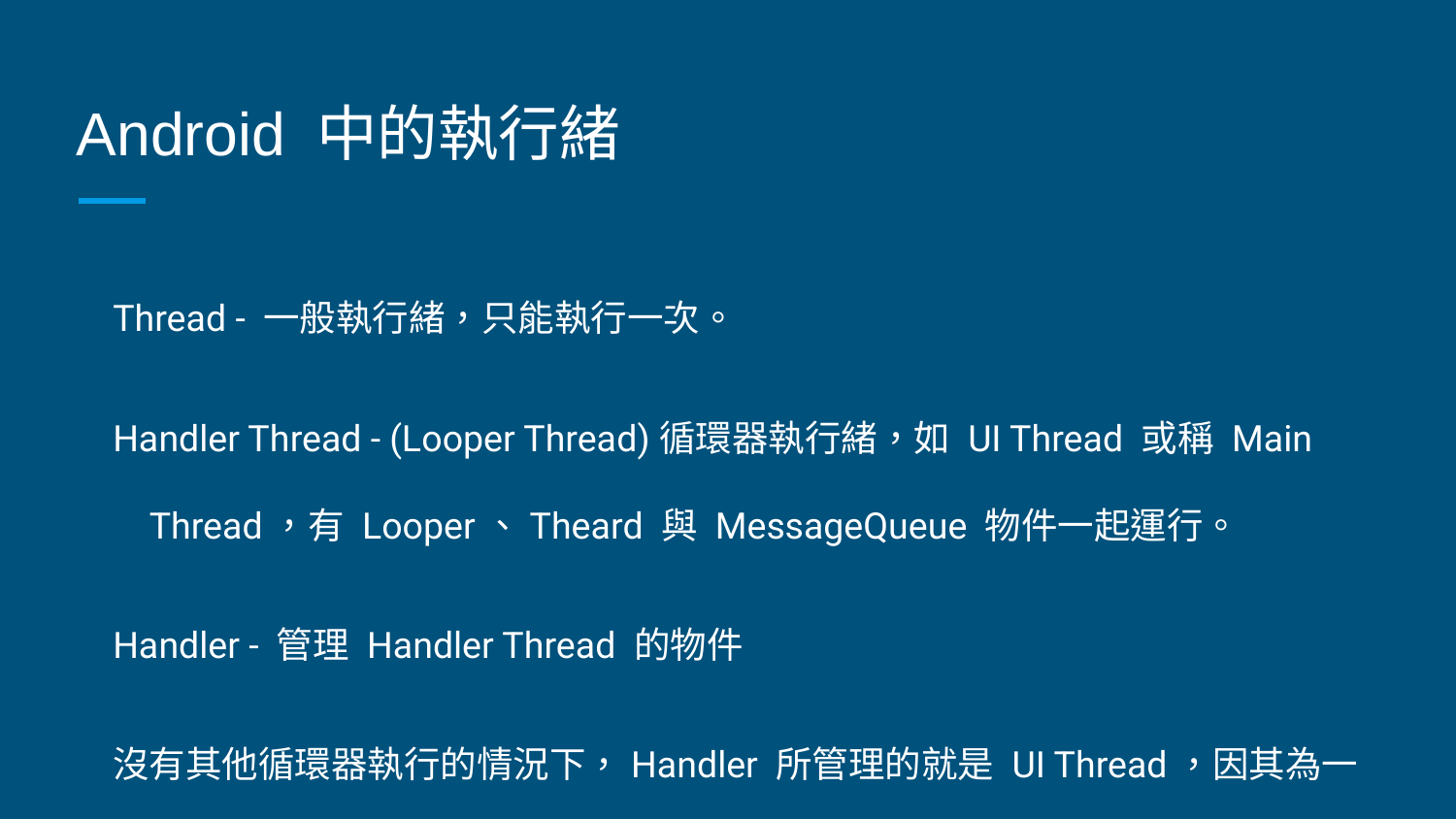

# Android 中的執行緒
Thread - 一般執行緒，只能執行一次。
Handler Thread - (Looper Thread)循環器執行緒，如 UI Thread 或稱 Main Thread，有 Looper、Theard 與 MessageQueue 物件一起運行。
Handler - 管理 Handler Thread 的物件
沒有其他循環器執行的情況下，Handler 所管理的就是 UI Thread，因其為一 Handler Thread。